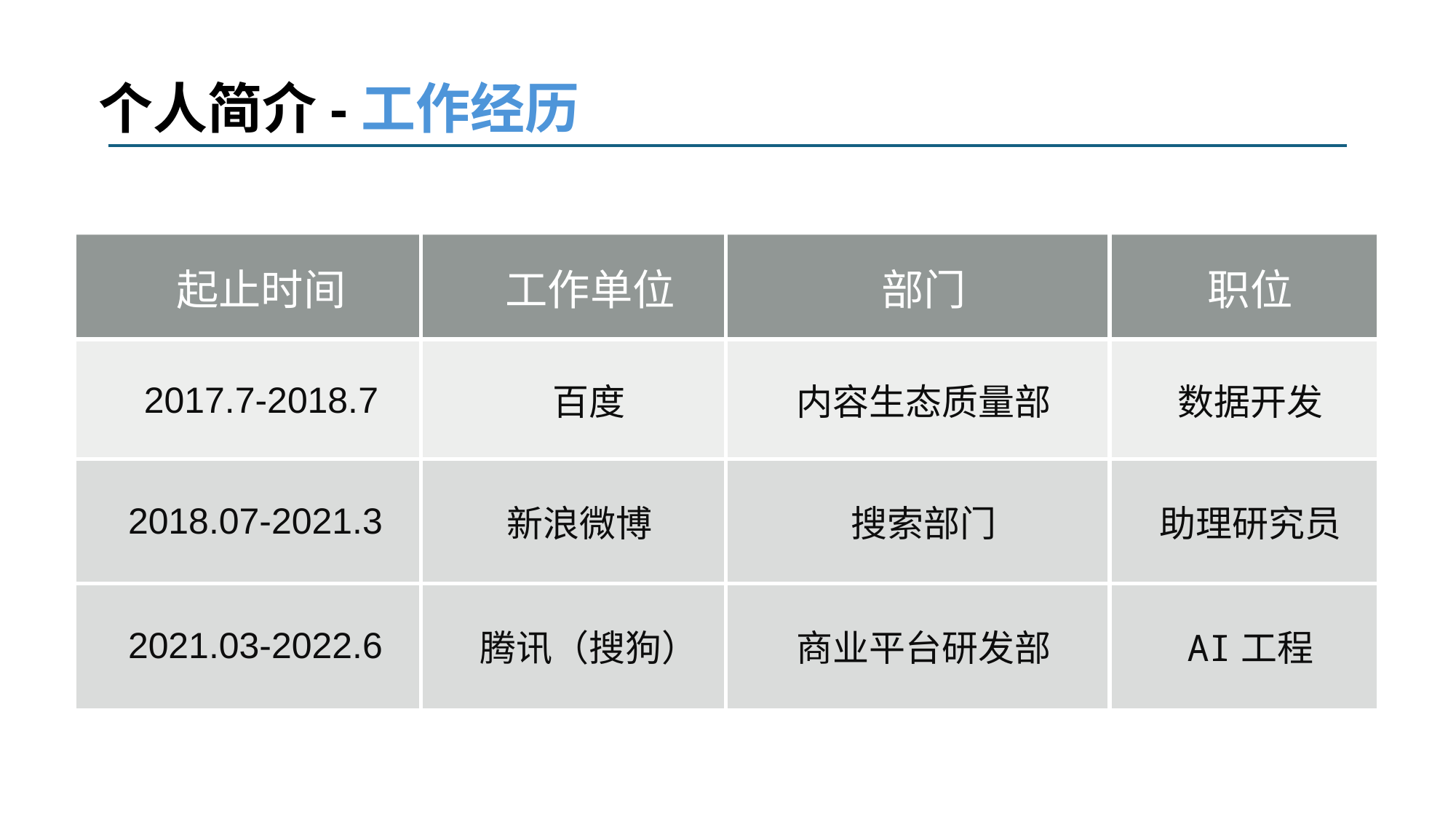

个人简介-工作经历
| 起止时间 | 工作单位 | 部门 | 职位 |
| --- | --- | --- | --- |
| 2017.7-2018.7 | 百度 | 内容生态质量部 | 数据开发 |
| 2018.07-2021.3 | 新浪微博 | 搜索部门 | 助理研究员 |
| 2021.03-2022.6 | 腾讯（搜狗） | 商业平台研发部 | AI工程 |